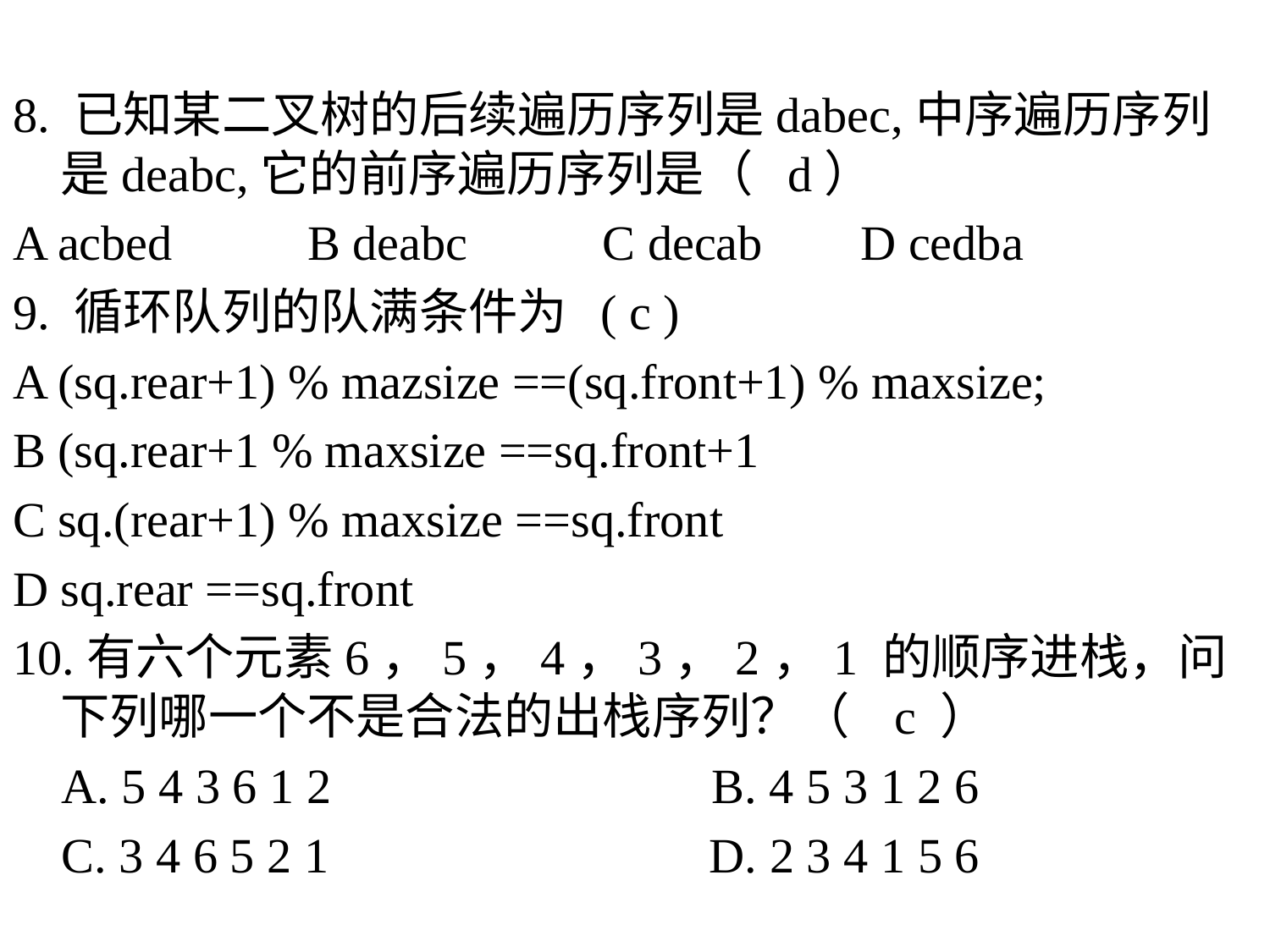

8. 已知某二叉树的后续遍历序列是dabec,中序遍历序列是deabc,它的前序遍历序列是（  d）
A acbed           B deabc           C decab        D cedba
9. 循环队列的队满条件为  ( c )
A (sq.rear+1) % mazsize ==(sq.front+1) % maxsize;
B (sq.rear+1 % maxsize ==sq.front+1
C sq.(rear+1) % maxsize ==sq.front
D sq.rear ==sq.front
10.有六个元素6，5，4，3，2，1 的顺序进栈，问下列哪一个不是合法的出栈序列？（   c ）
    A. 5 4 3 6 1 2                               B. 4 5 3 1 2 6
    C. 3 4 6 5 2 1                               D. 2 3 4 1 5 6